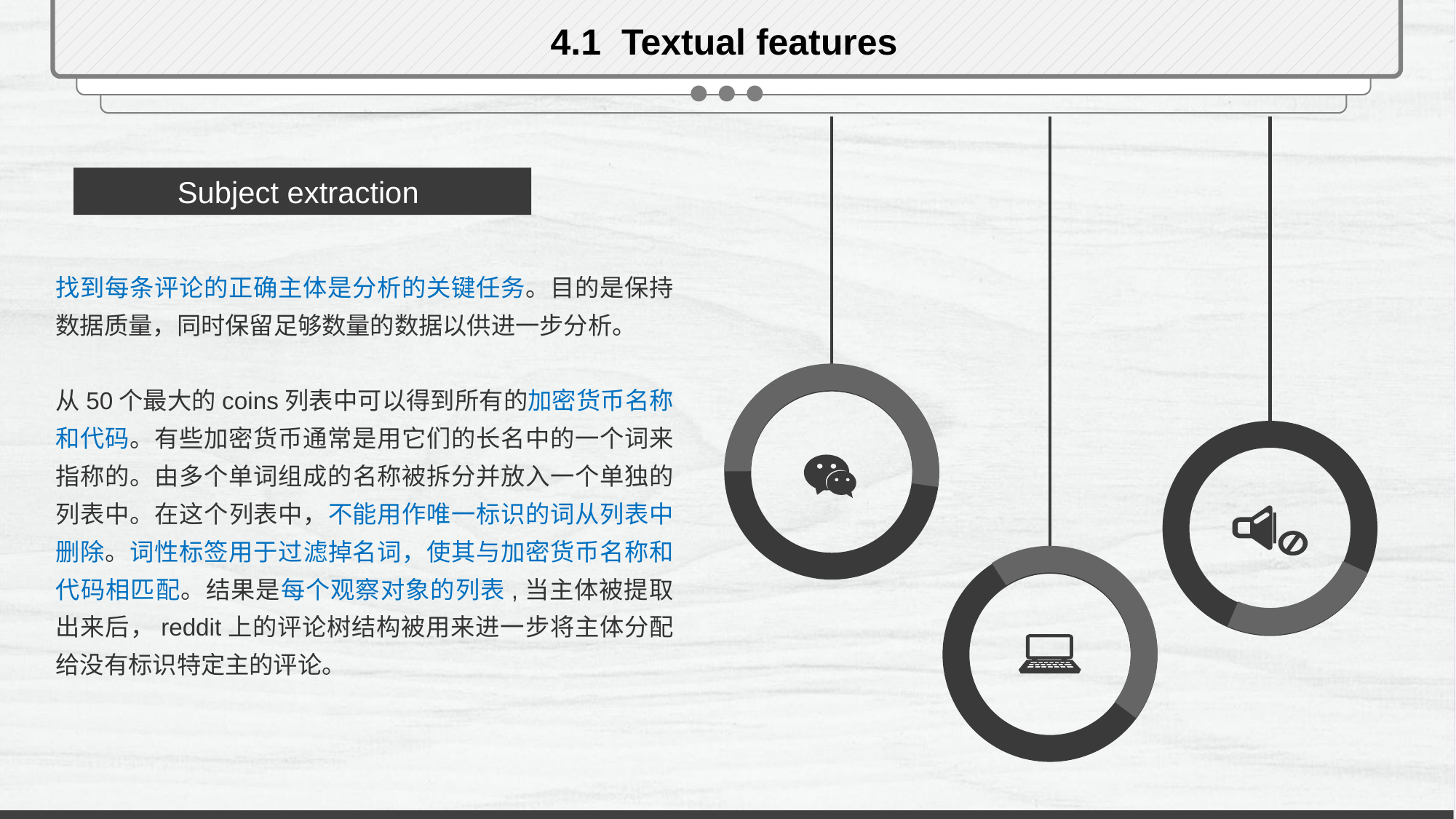

4.1  Textual features

Subject extraction
找到每条评论的正确主体是分析的关键任务。目的是保持数据质量，同时保留足够数量的数据以供进一步分析。

从50个最大的coins列表中可以得到所有的加密货币名称和代码。有些加密货币通常是用它们的长名中的一个词来指称的。由多个单词组成的名称被拆分并放入一个单独的列表中。在这个列表中，不能用作唯一标识的词从列表中删除。词性标签用于过滤掉名词，使其与加密货币名称和代码相匹配。结果是每个观察对象的列表,当主体被提取出来后，reddit上的评论树结构被用来进一步将主体分配给没有标识特定主的评论。